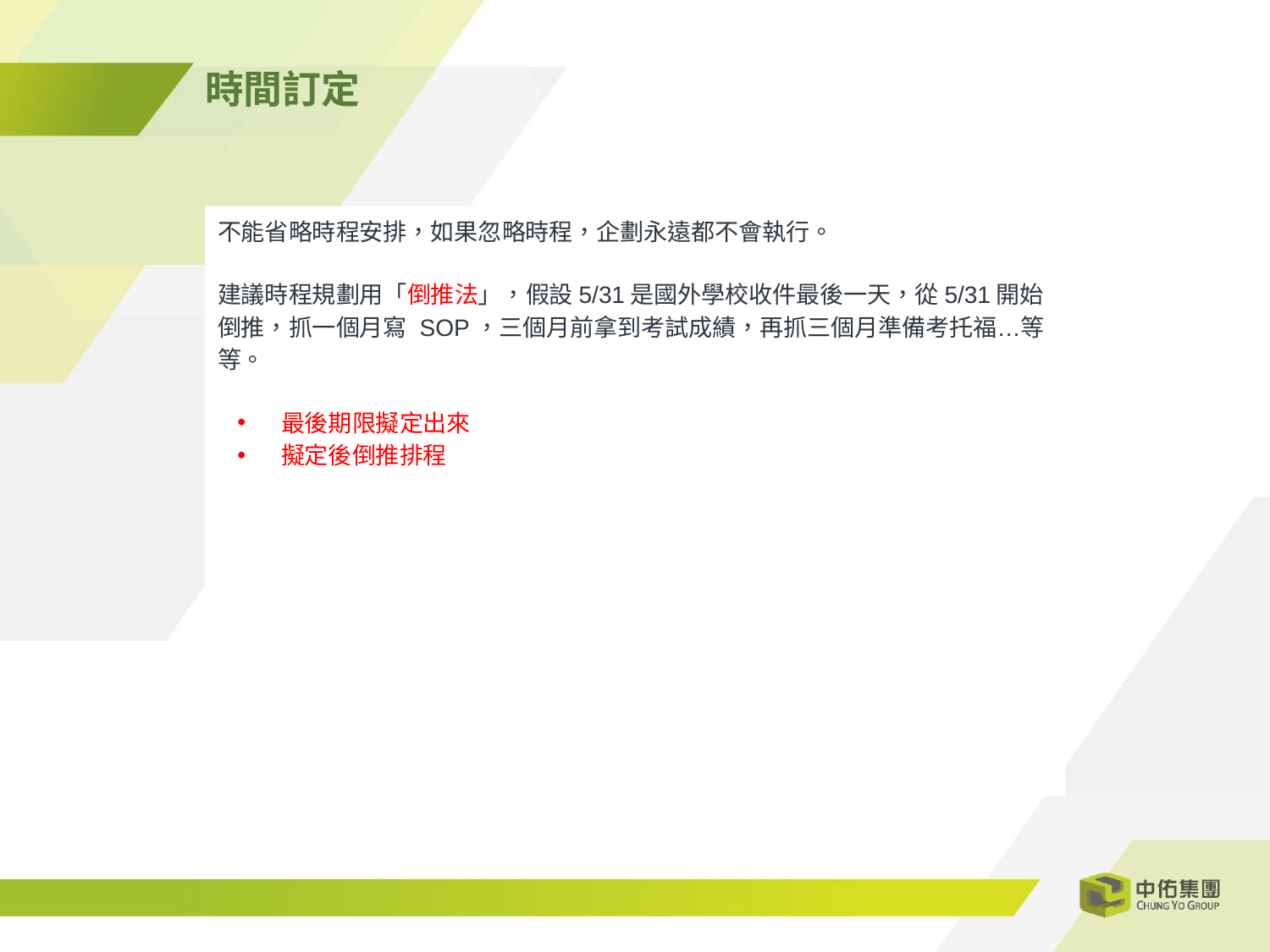

時間訂定

不能省略時程安排，如果忽略時程，企劃永遠都不會執行。
建議時程規劃用「倒推法」，假設5/31是國外學校收件最後一天，從5/31開始倒推，抓一個月寫 SOP，三個月前拿到考試成績，再抓三個月準備考托福…等等。
最後期限擬定出來
擬定後倒推排程